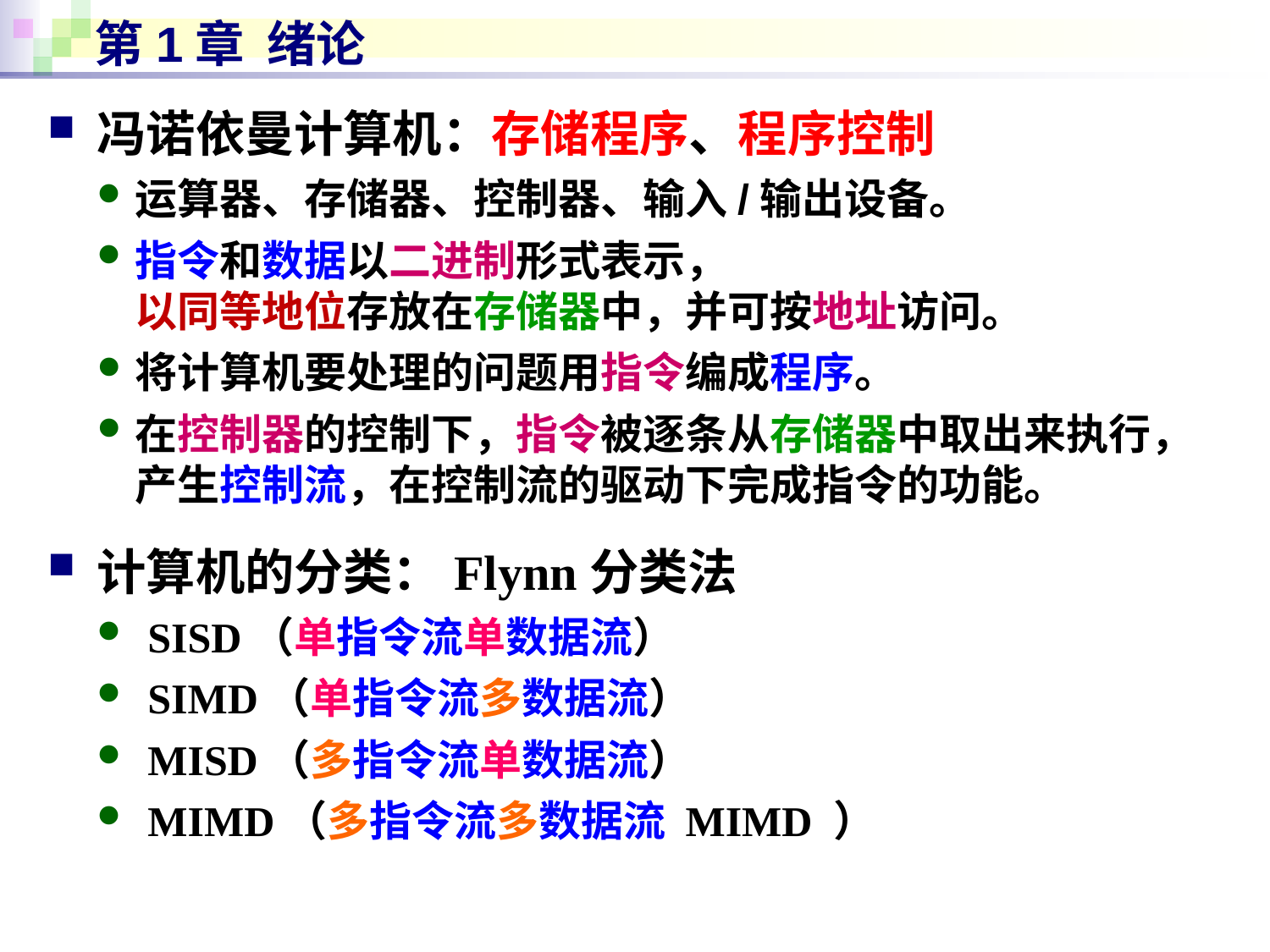

# 第1章  绪论
冯诺依曼计算机：存储程序、程序控制
运算器、存储器、控制器、输入/输出设备。
指令和数据以二进制形式表示，
以同等地位存放在存储器中，并可按地址访问。
将计算机要处理的问题用指令编成程序。
在控制器的控制下，指令被逐条从存储器中取出来执行，
产生控制流，在控制流的驱动下完成指令的功能。
计算机的分类：Flynn分类法
SISD（单指令流单数据流）
SIMD（单指令流多数据流）
MISD（多指令流单数据流）
MIMD（多指令流多数据流 MIMD ）
7